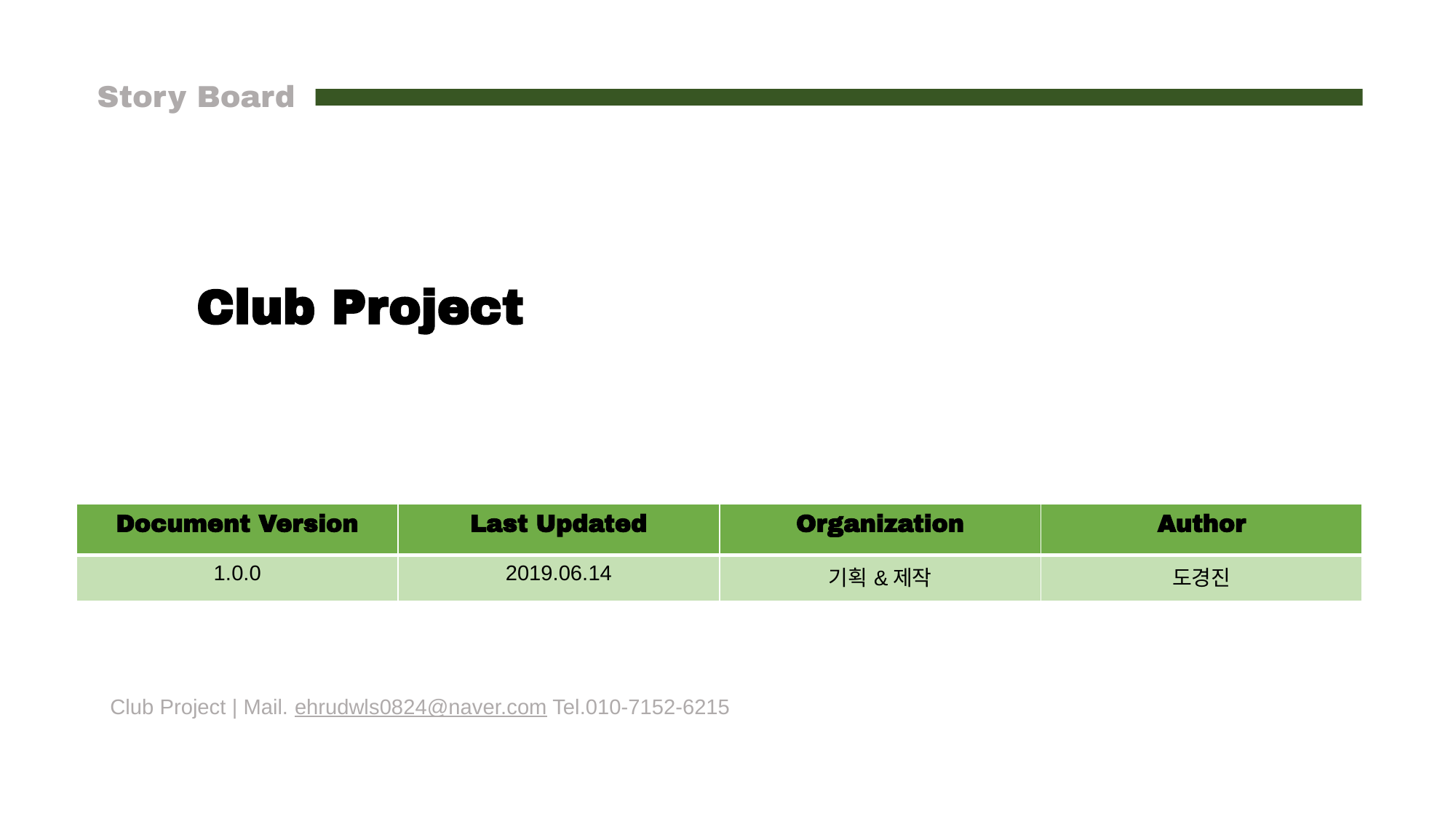

# Story Board

	Club Project
| Document Version | Last Updated | Organization | Author |
| --- | --- | --- | --- |
| 1.0.0 | 2019.06.14 | 기획&제작 | 도경진 |
Club Project | Mail. ehrudwls0824@naver.com Tel.010-7152-6215